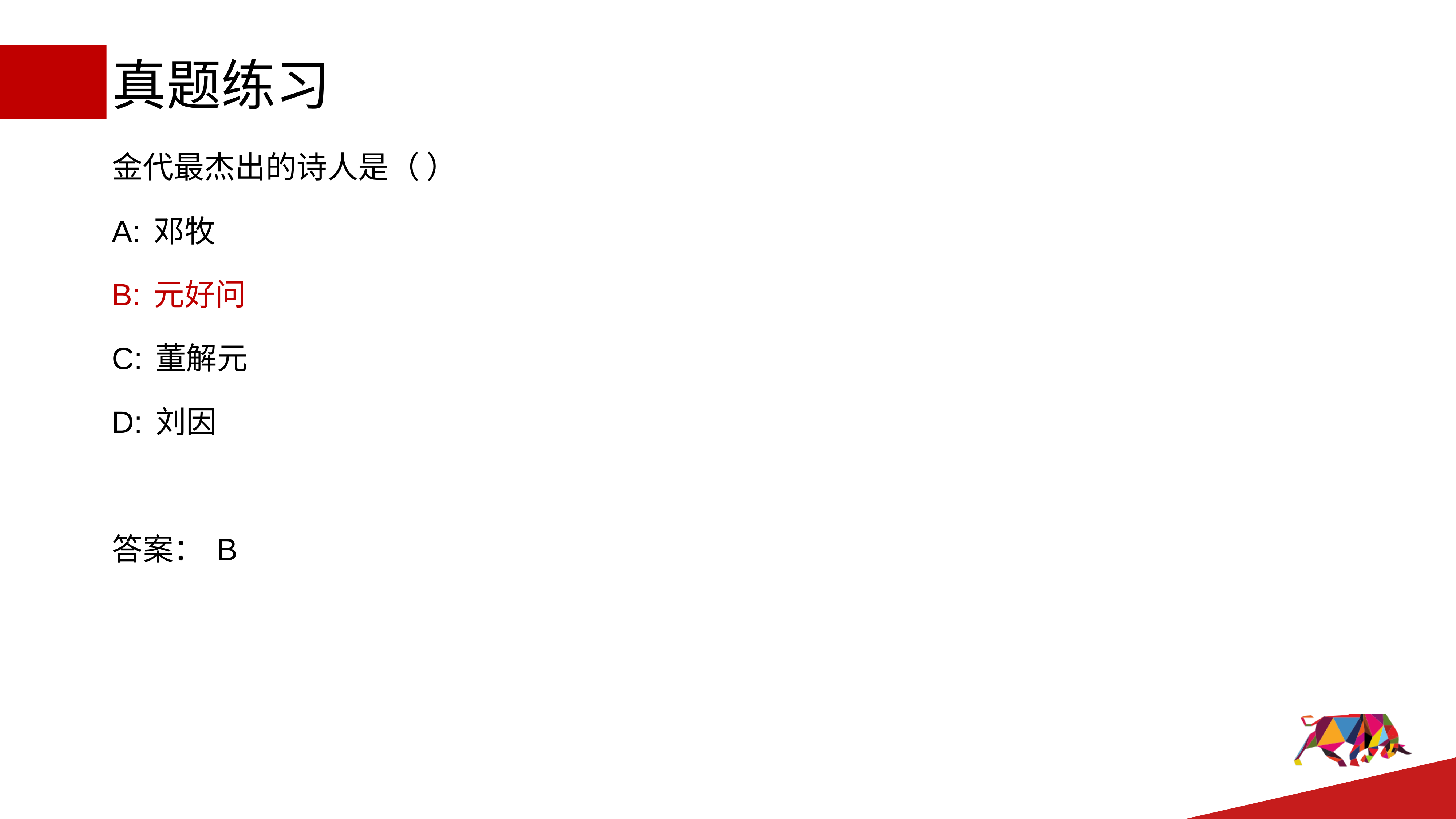

# 真题练习
金代最杰出的诗人是（ ）
A:邓牧
B:元好问
C:董解元
D:刘因

答案：B